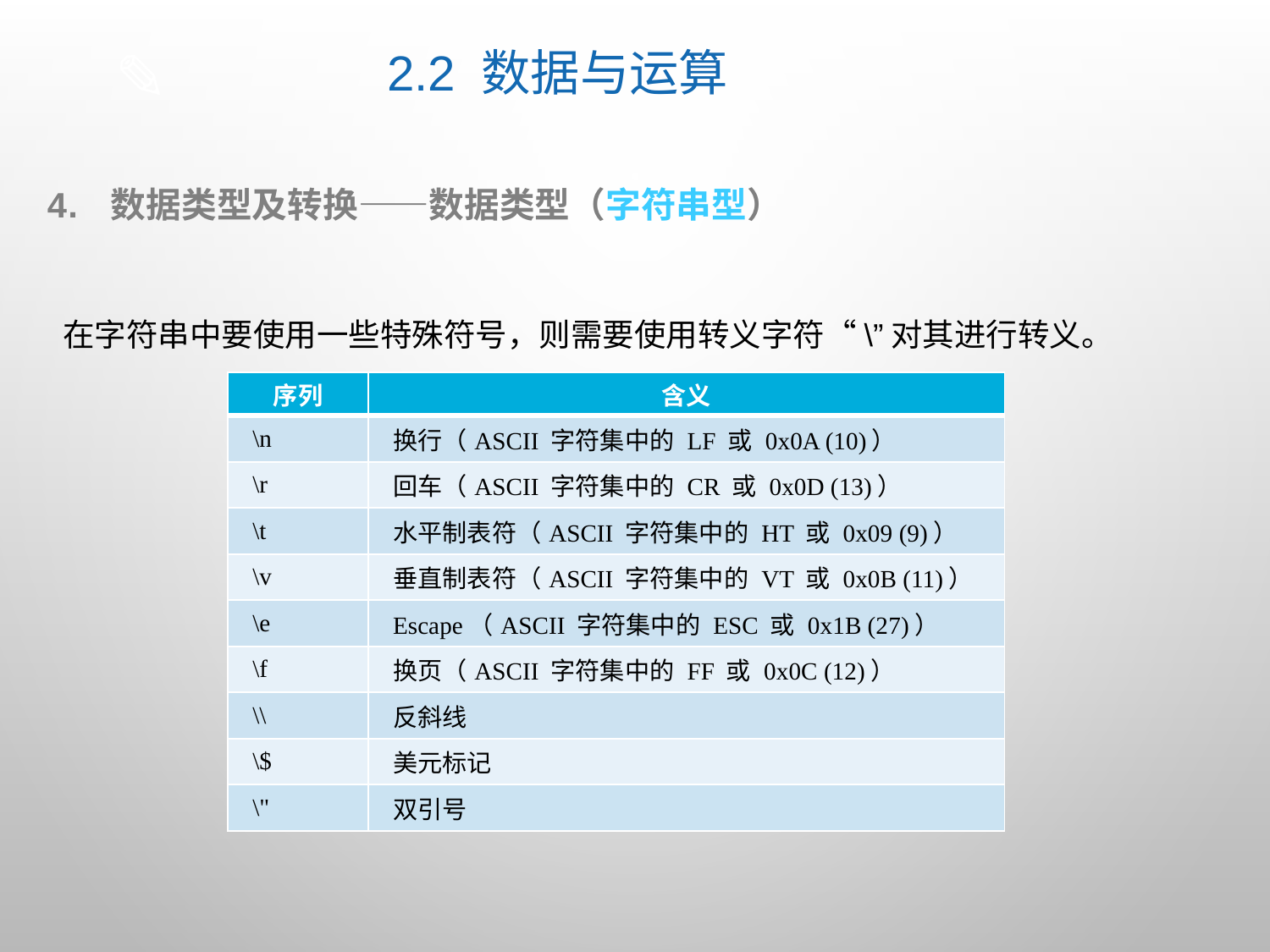

# 2.2 数据与运算
数据类型及转换——数据类型（字符串型）
在字符串中要使用一些特殊符号，则需要使用转义字符“\”对其进行转义。
| 序列 | 含义 |
| --- | --- |
| \n | 换行（ASCII 字符集中的 LF 或 0x0A (10)） |
| \r | 回车（ASCII 字符集中的 CR 或 0x0D (13)） |
| \t | 水平制表符（ASCII 字符集中的 HT 或 0x09 (9)） |
| \v | 垂直制表符（ASCII 字符集中的 VT 或 0x0B (11)） |
| \e | Escape（ASCII 字符集中的 ESC 或 0x1B (27)） |
| \f | 换页（ASCII 字符集中的 FF 或 0x0C (12)） |
| \\ | 反斜线 |
| \$ | 美元标记 |
| \" | 双引号 |